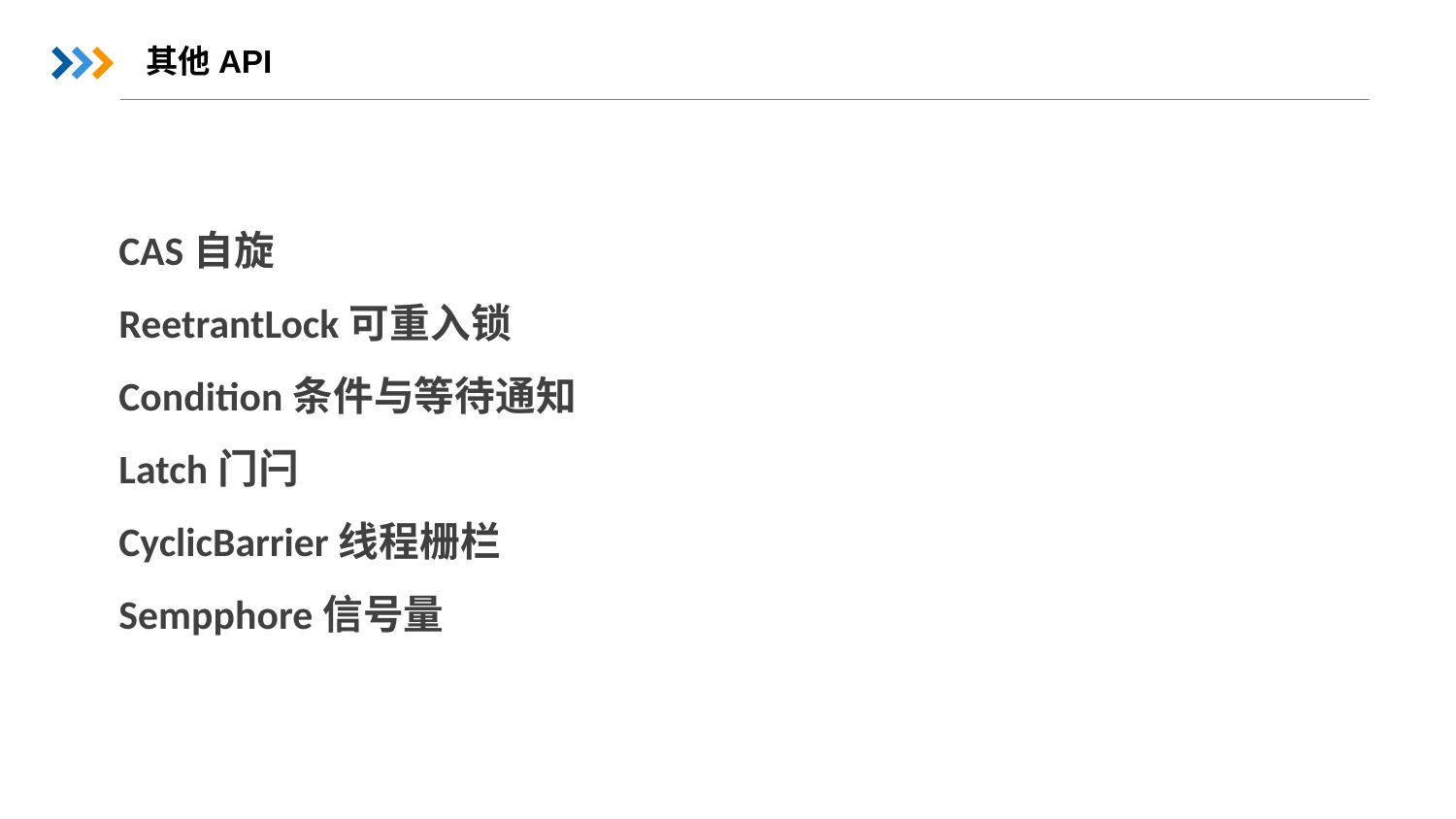

其他API
CAS自旋
ReetrantLock可重入锁
Condition条件与等待通知
Latch门闩
CyclicBarrier线程栅栏
Sempphore信号量